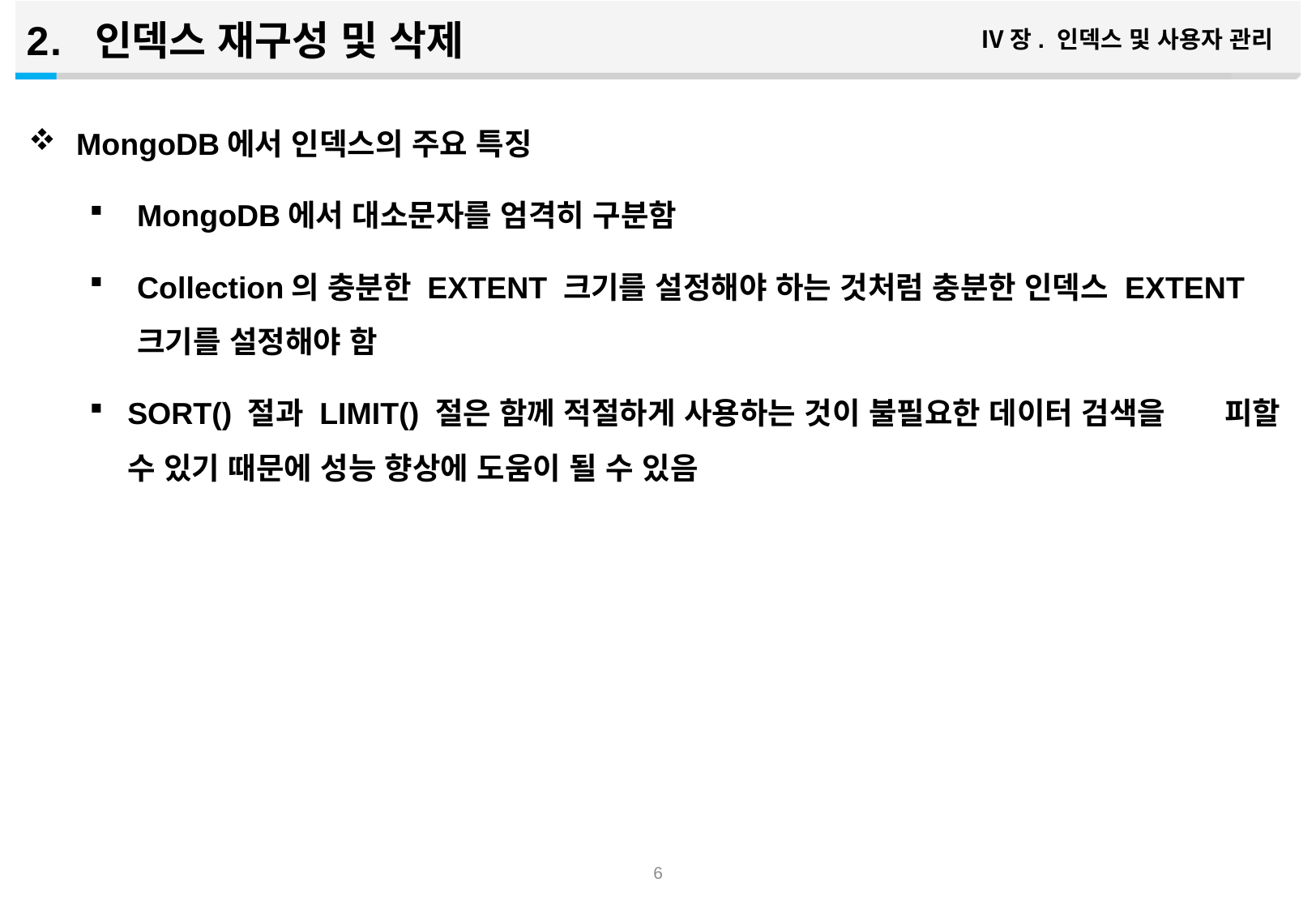

인덱스 재구성 및 삭제
Ⅳ장. 인덱스 및 사용자 관리
MongoDB에서 인덱스의 주요 특징
MongoDB에서 대소문자를 엄격히 구분함
Collection의 충분한 EXTENT 크기를 설정해야 하는 것처럼 충분한 인덱스 EXTENT    크기를 설정해야 함
SORT() 절과 LIMIT() 절은 함께 적절하게 사용하는 것이 불필요한 데이터 검색을       피할 수 있기 때문에 성능 향상에 도움이 될 수 있음

6